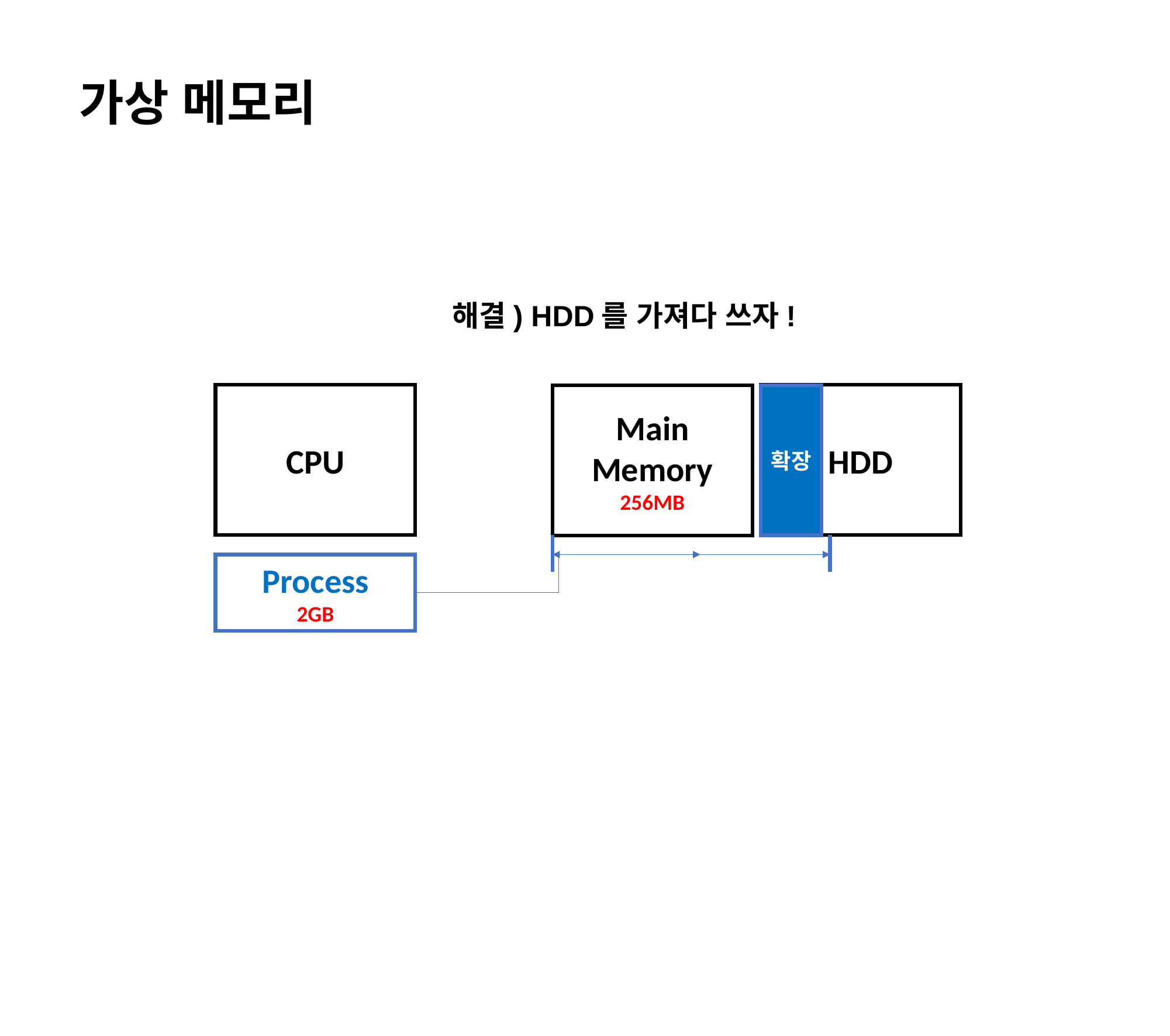

가상 메모리
해결) HDD를 가져다 쓰자!
HDD
CPU
Main Memory
256MB
확장
Process
2GB